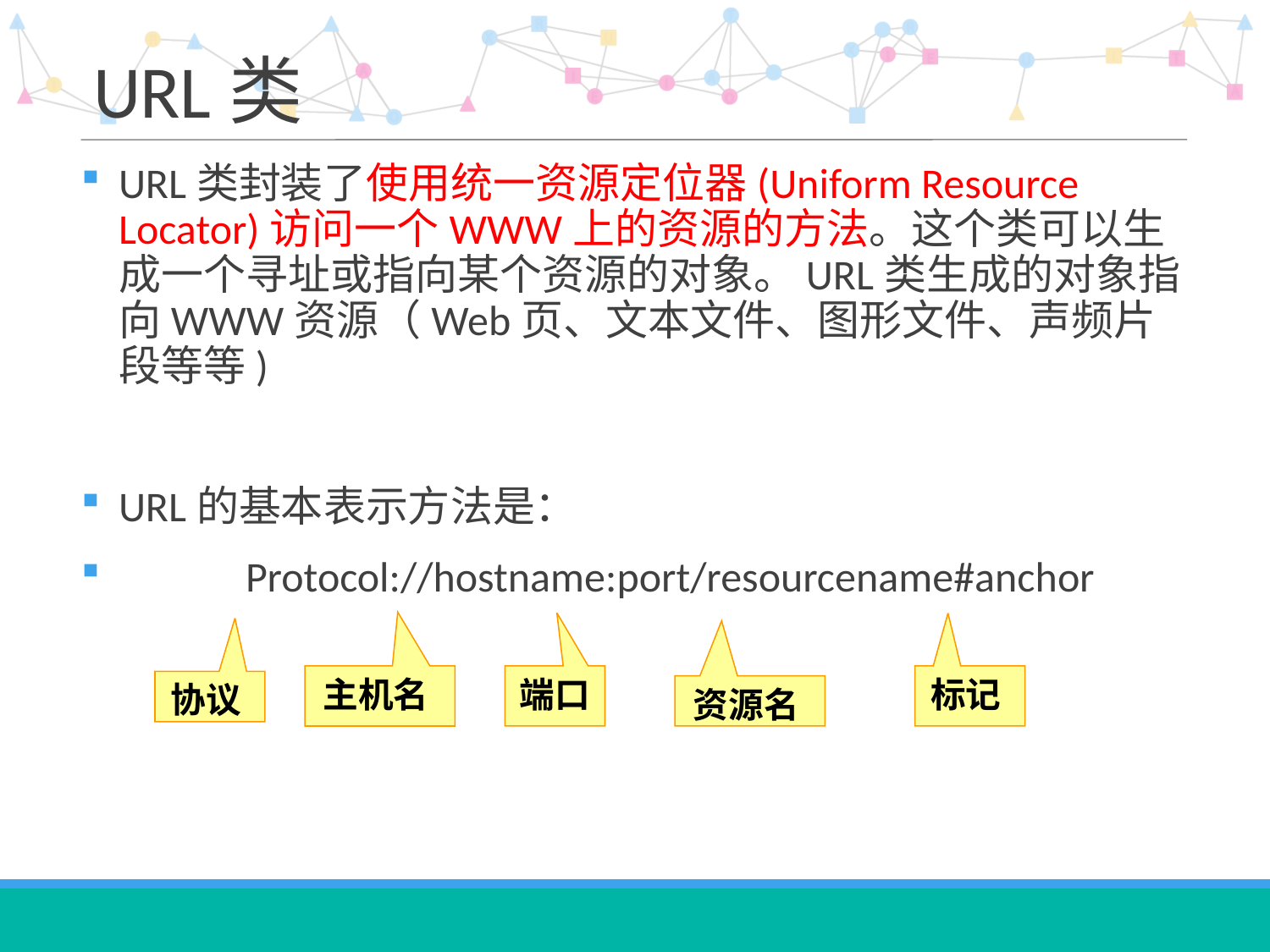

# URL类
URL类封装了使用统一资源定位器(Uniform Resource Locator)访问一个WWW上的资源的方法。这个类可以生成一个寻址或指向某个资源的对象。URL类生成的对象指向WWW资源（Web页、文本文件、图形文件、声频片段等等)

URL的基本表示方法是：
	Protocol://hostname:port/resourcename#anchor
主机名
端口
标记
协议
资源名